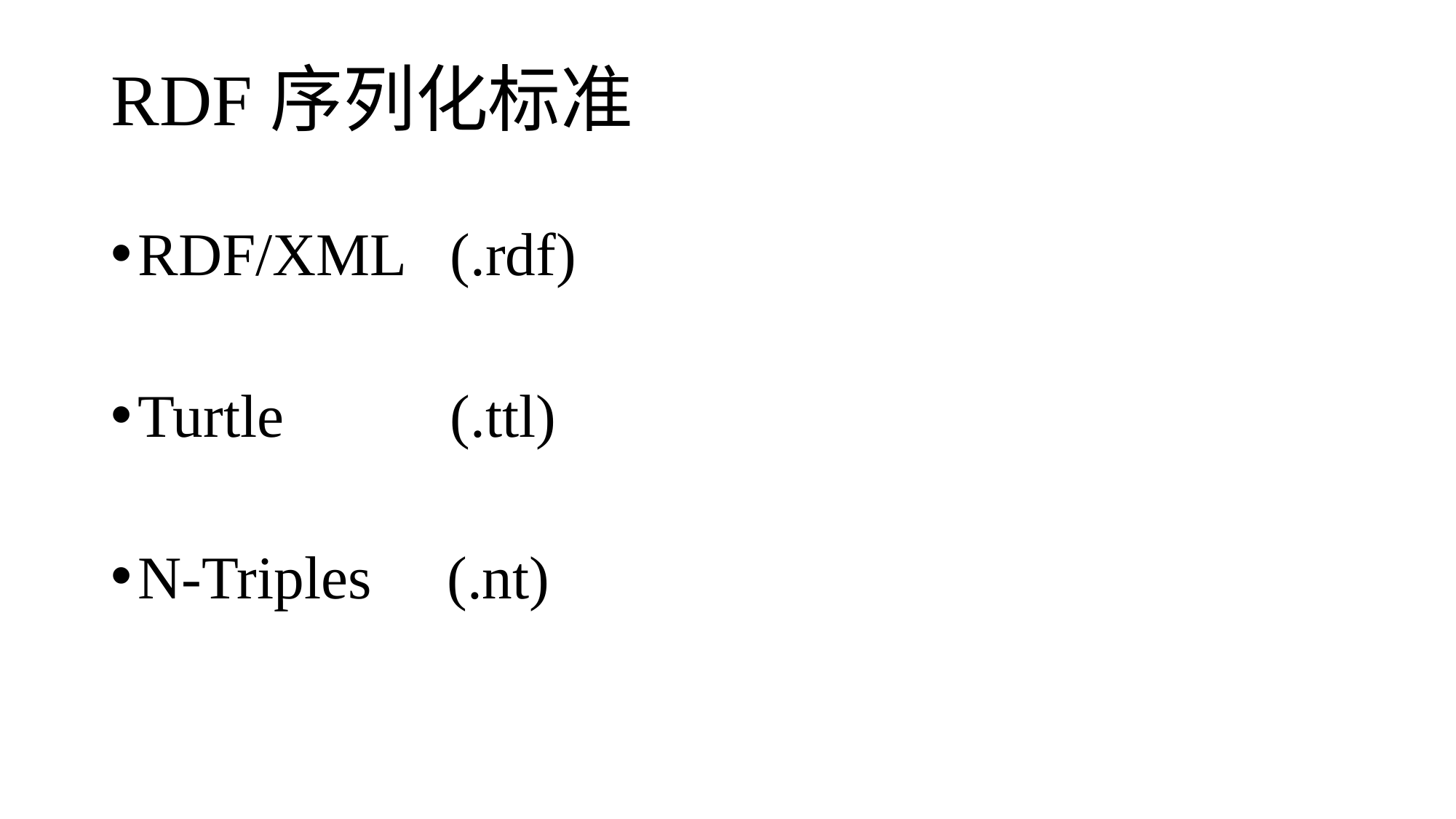

# RDF序列化标准
RDF/XML   (.rdf)

Turtle           (.ttl)

N-Triples     (.nt)